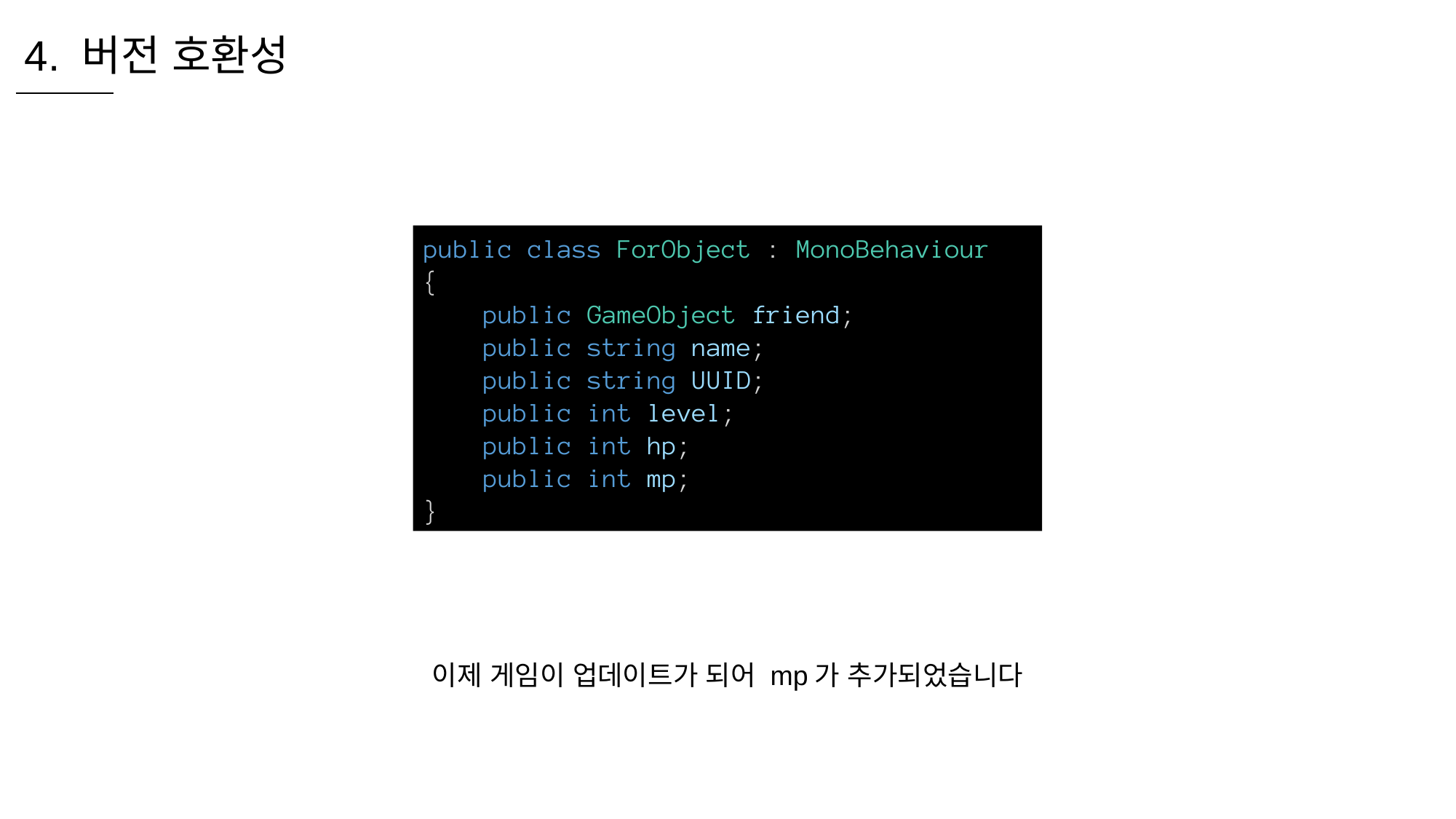

4. 버전 호환성
public class ForObject : MonoBehaviour
{
    public GameObject friend;
    public string name;
    public string UUID;
    public int level;
    public int hp;
    public int mp;
}
이제 게임이 업데이트가 되어 mp가 추가되었습니다